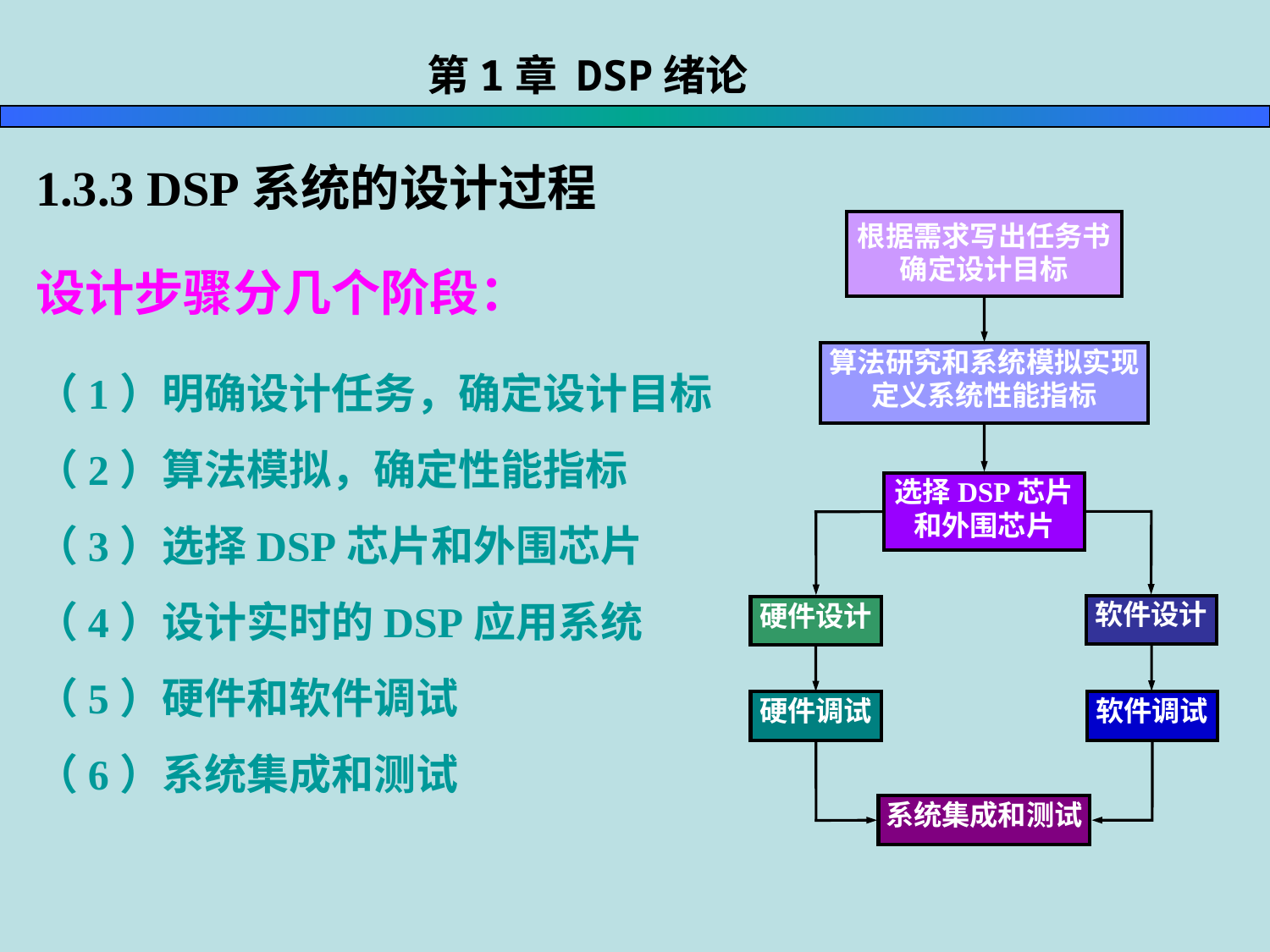

第1章 DSP绪论

1.3.3 DSP系统的设计过程
        DSP应用系统的设计过程如图所示。
根据需求写出任务书
确定设计目标
设计步骤分几个阶段：

（1）明确设计任务，确定设计目标
（2）算法模拟，确定性能指标
（3）选择DSP芯片和外围芯片
（4）设计实时的DSP应用系统
（5）硬件和软件调试
（6）系统集成和测试
算法研究和系统模拟实现
定义系统性能指标

选择DSP芯片
和外围芯片

软件设计
硬件设计

硬件调试
软件调试

系统集成和测试

41